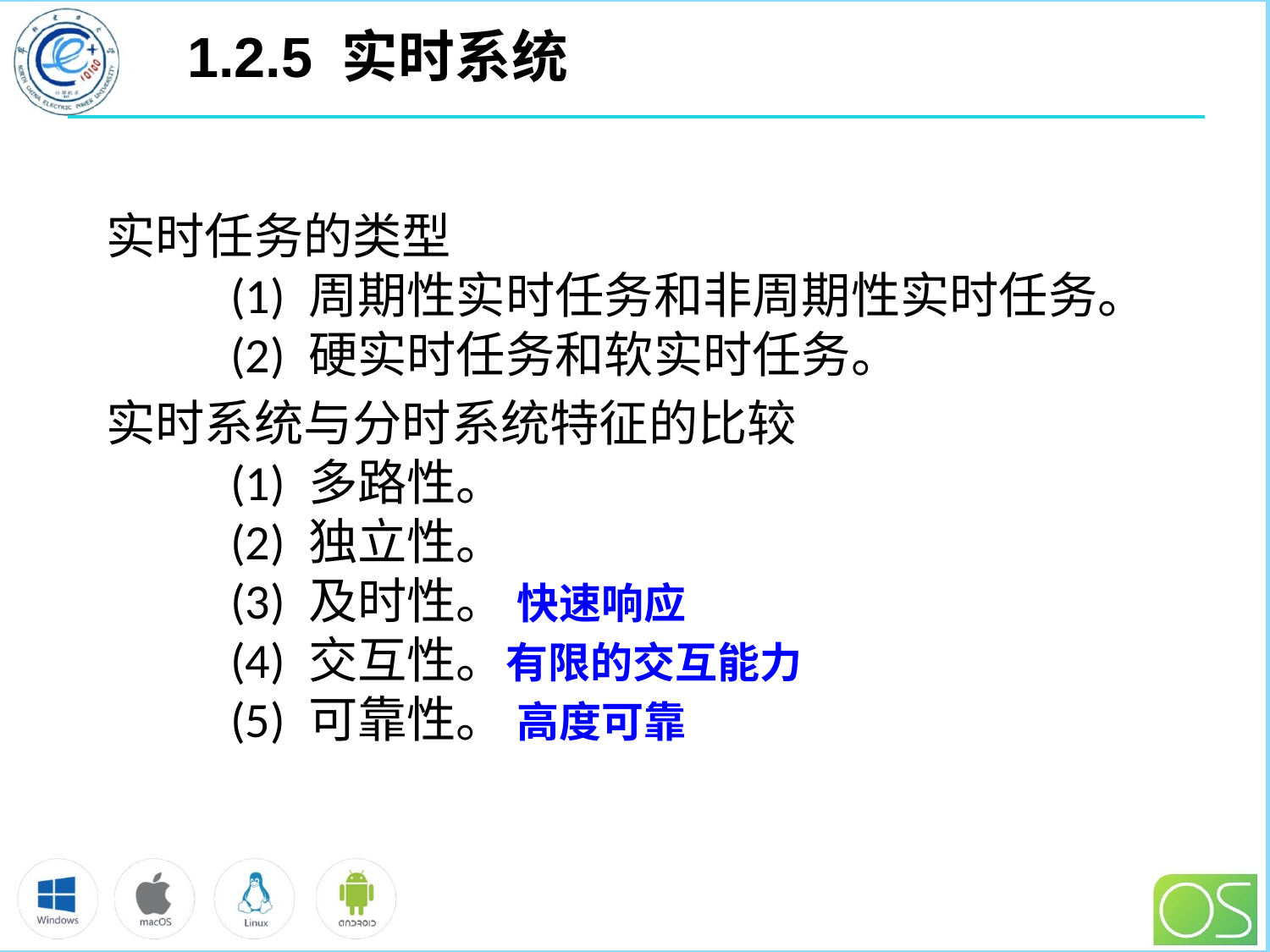

# 1.2.5 实时系统
  实时任务的类型
　　(1) 周期性实时任务和非周期性实时任务。
　　(2) 硬实时任务和软实时任务。
  实时系统与分时系统特征的比较
　　(1) 多路性。
　　(2) 独立性。
　　(3) 及时性。 快速响应
　　(4) 交互性。有限的交互能力
　　(5) 可靠性。 高度可靠